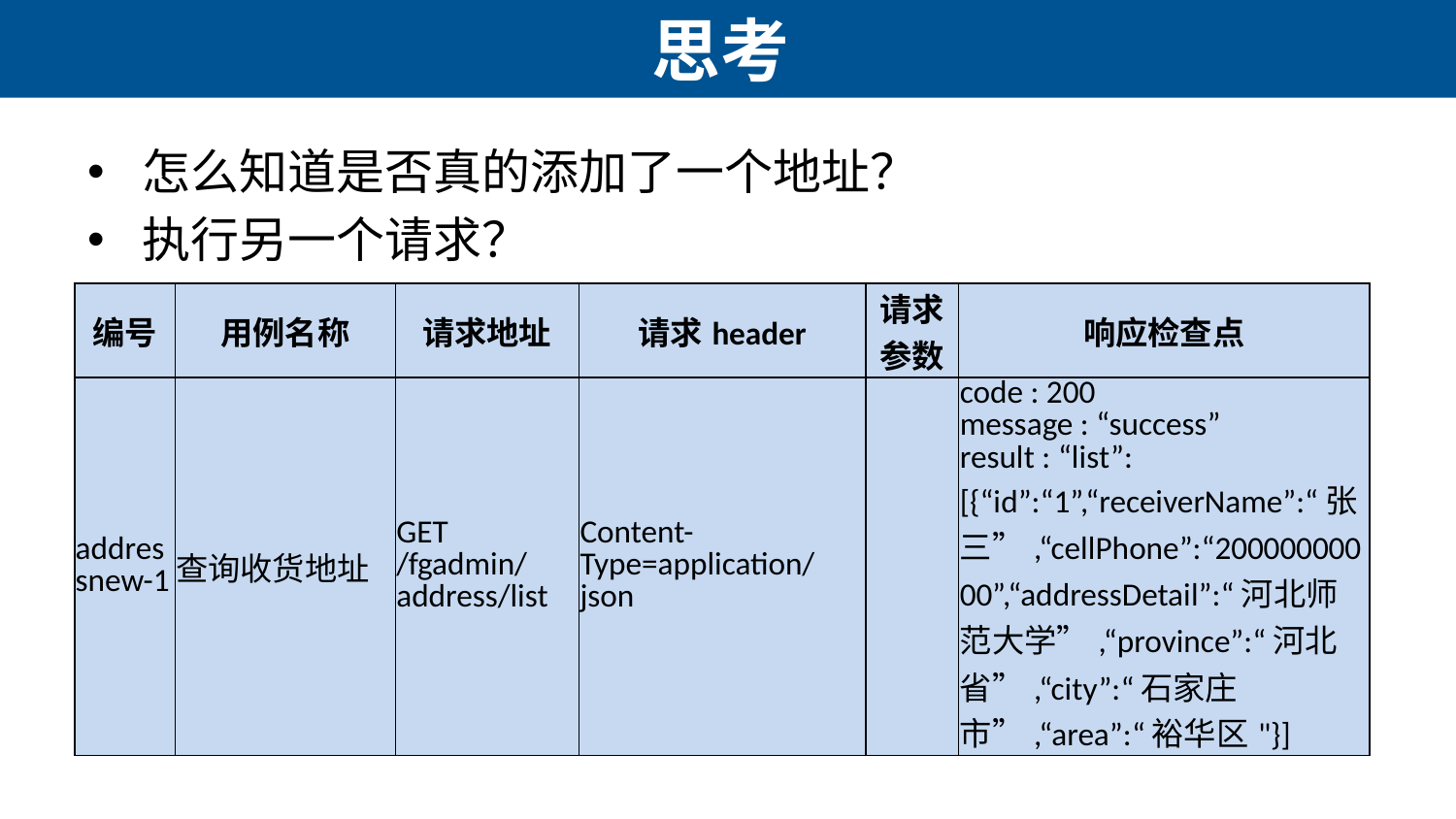

# 思考
怎么知道是否真的添加了一个地址？
执行另一个请求？
| 编号 | 用例名称 | 请求地址 | 请求header | 请求参数 | 响应检查点 |
| --- | --- | --- | --- | --- | --- |
| addressnew-1 | 查询收货地址 | GET /fgadmin/address/list | Content-Type=application/json |  | code : 200 message : “success” result : “list”:[{“id”:“1”,“receiverName”:“张三”,“cellPhone”:“20000000000”,“addressDetail”:“河北师范大学”,“province”:“河北省”,“city”:“石家庄市”,“area”:“裕华区"}] |